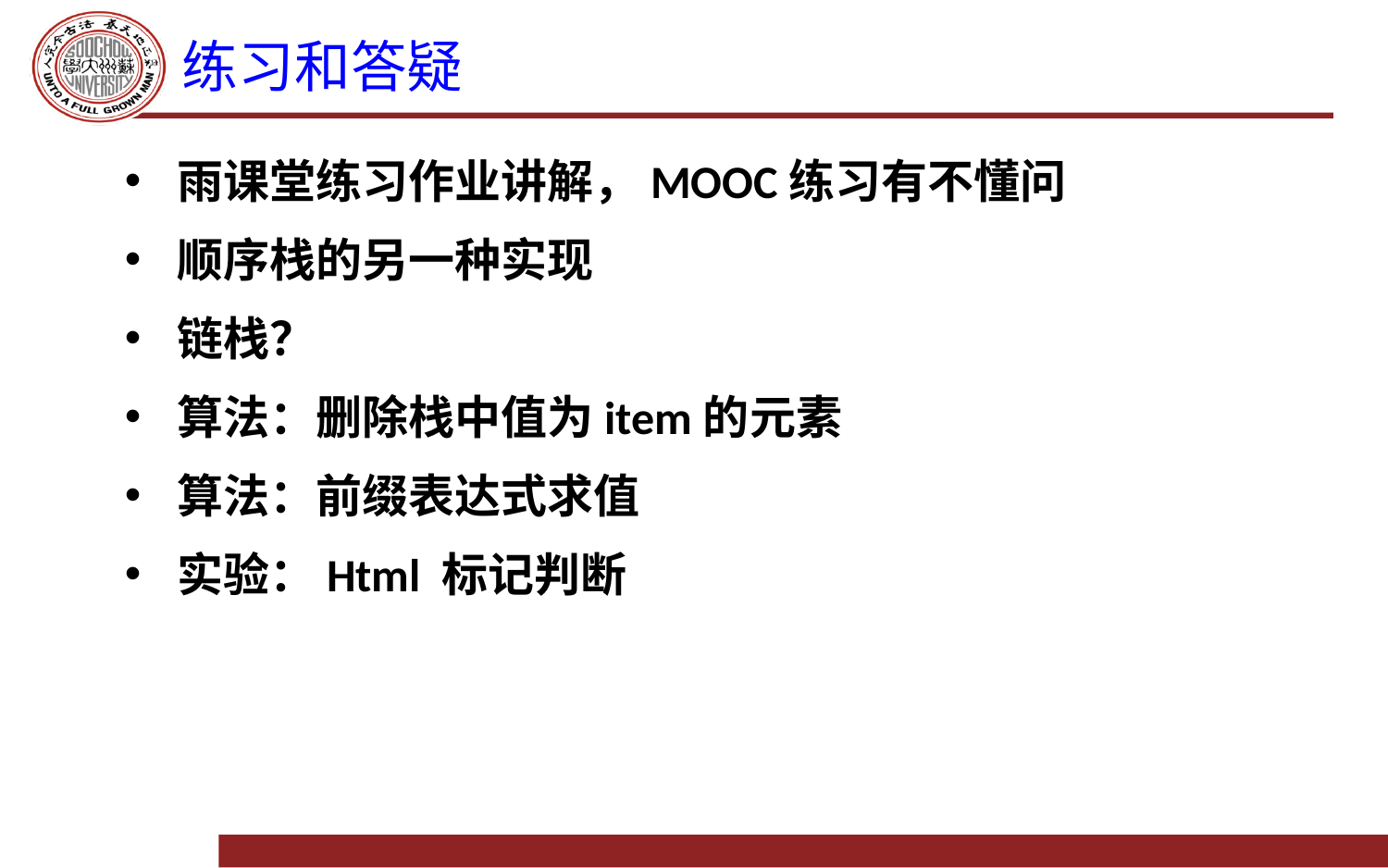

# 练习和答疑
雨课堂练习作业讲解，MOOC练习有不懂问
顺序栈的另一种实现
链栈？
算法：删除栈中值为item的元素
算法：前缀表达式求值
实验：Html 标记判断